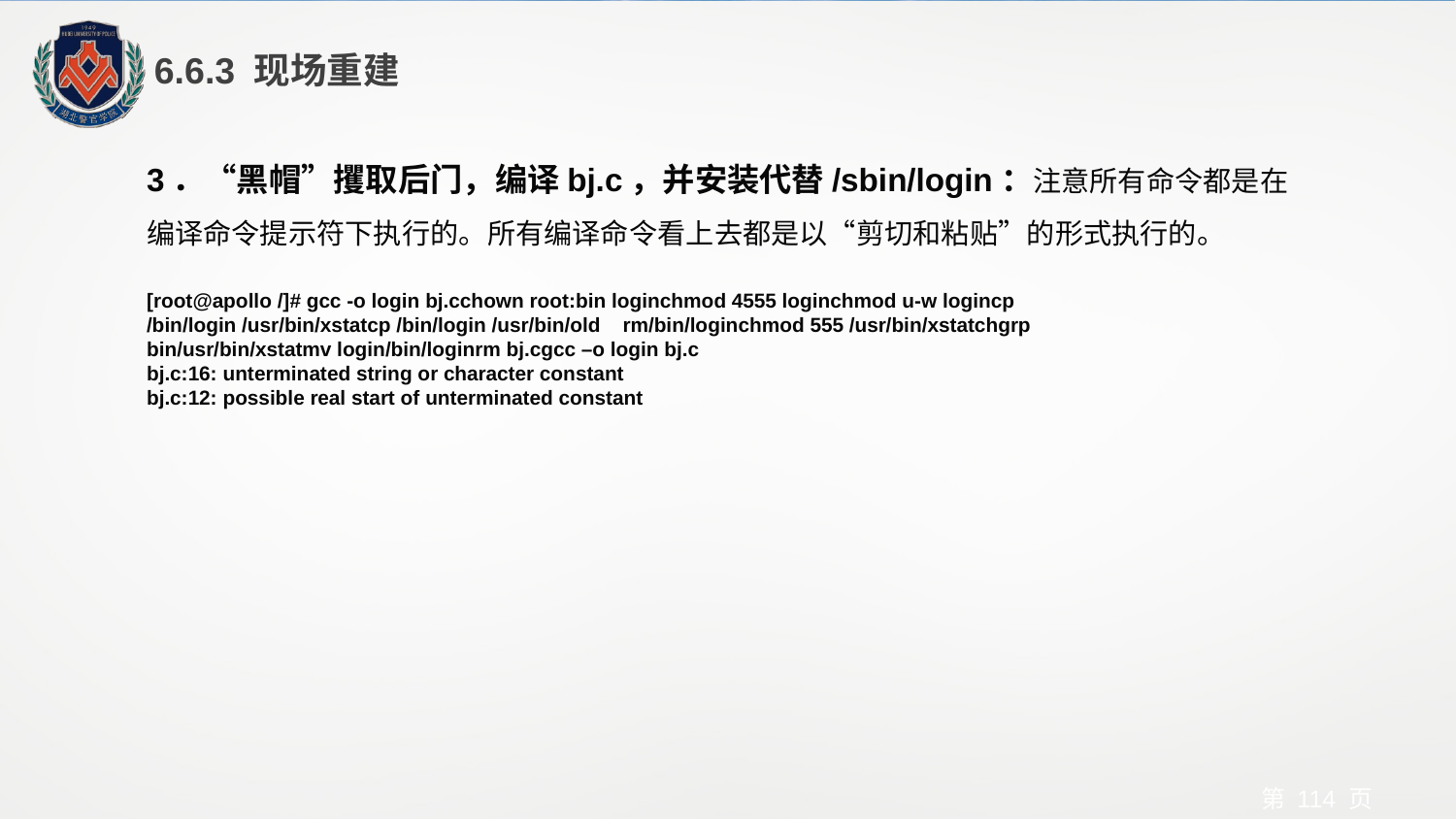

6.6.3 现场重建
3．“黑帽”攫取后门，编译bj.c，并安装代替/sbin/login：注意所有命令都是在编译命令提示符下执行的。所有编译命令看上去都是以“剪切和粘贴”的形式执行的。

[root@apollo /]# gcc -o login bj.cchown root:bin loginchmod 4555 loginchmod u-w logincp
/bin/login /usr/bin/xstatcp /bin/login /usr/bin/old    rm/bin/loginchmod 555 /usr/bin/xstatchgrp
bin/usr/bin/xstatmv login/bin/loginrm bj.cgcc –o login bj.c
bj.c:16: unterminated string or character constant
bj.c:12: possible real start of unterminated constant